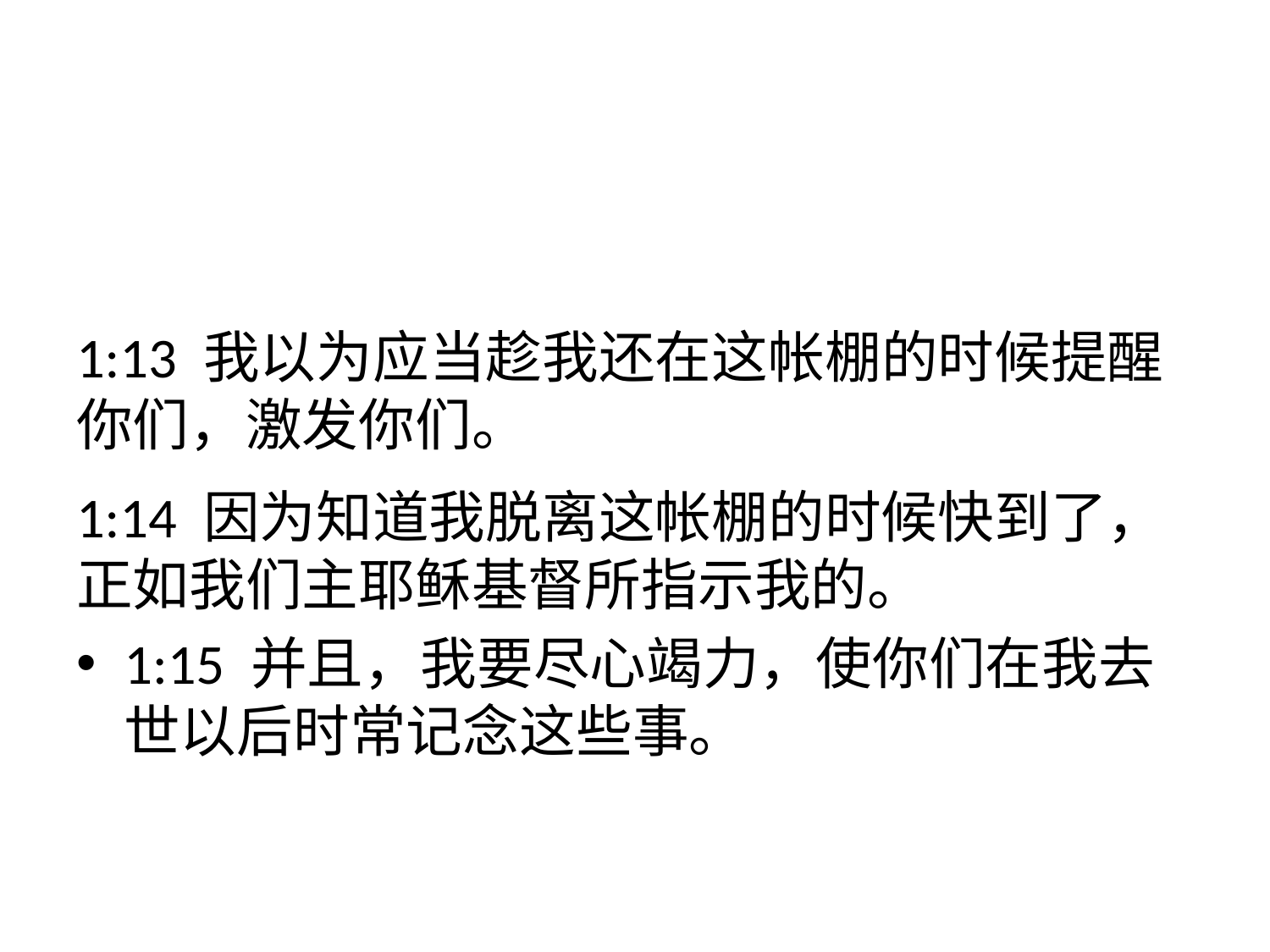

#

1:13 我以为应当趁我还在这帐棚的时候提醒你们，激发你们。
1:14 因为知道我脱离这帐棚的时候快到了，正如我们主耶稣基督所指示我的。
1:15 并且，我要尽心竭力，使你们在我去世以后时常记念这些事。